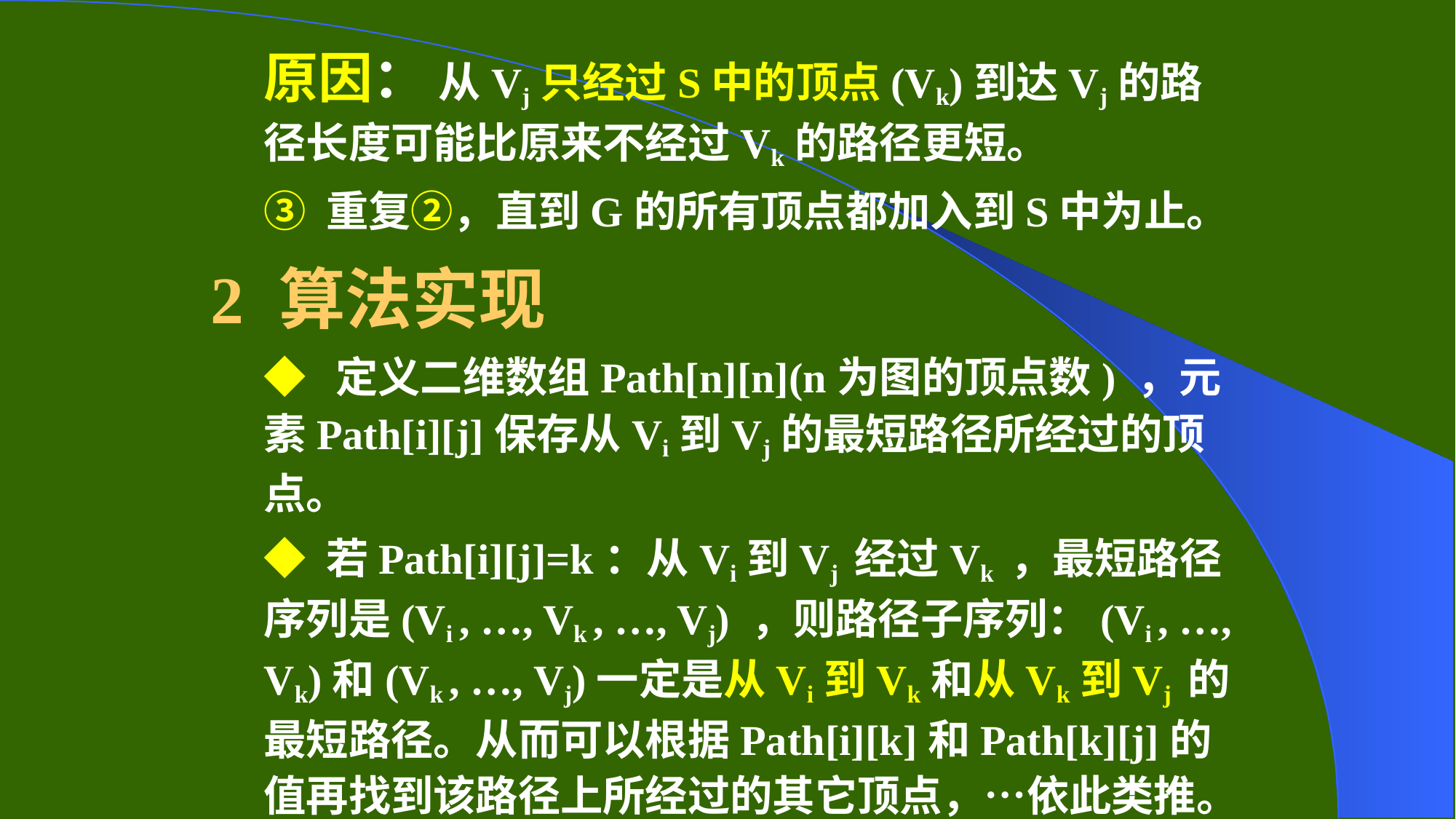

原因： 从Vj只经过S中的顶点(Vk)到达Vj的路径长度可能比原来不经过Vk的路径更短。
③ 重复②，直到G的所有顶点都加入到S中为止。
2 算法实现
◆  定义二维数组Path[n][n](n为图的顶点数) ，元素Path[i][j]保存从Vi到Vj的最短路径所经过的顶点。
◆ 若Path[i][j]=k：从Vi到Vj 经过Vk ，最短路径序列是(Vi , …, Vk , …, Vj) ，则路径子序列：(Vi , …, Vk)和(Vk , …, Vj)一定是从Vi到Vk和从Vk到Vj 的最短路径。从而可以根据Path[i][k]和Path[k][j]的值再找到该路径上所经过的其它顶点，…依此类推。